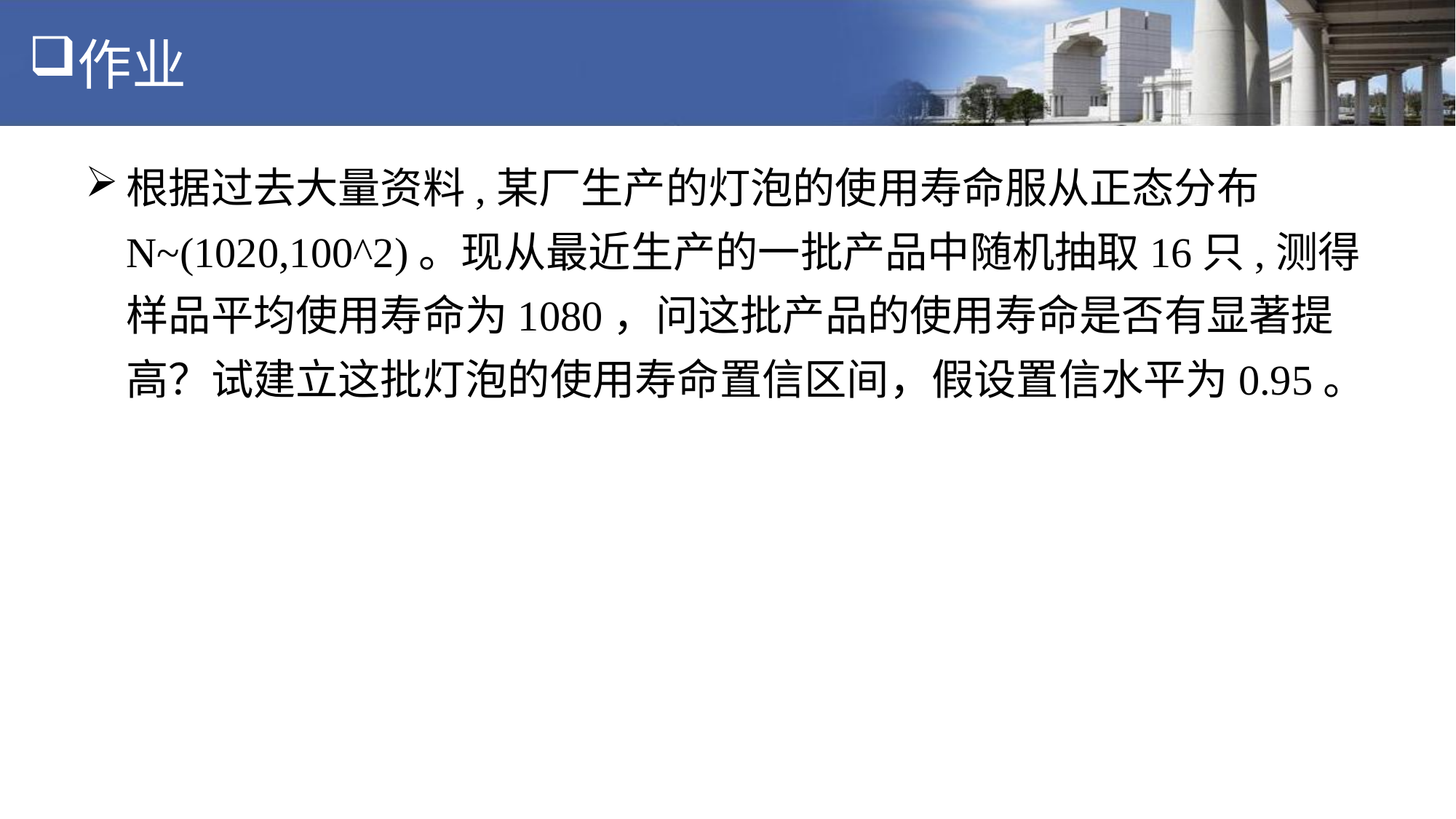

# 作业
根据过去大量资料,某厂生产的灯泡的使用寿命服从正态分布N~(1020,100^2)。现从最近生产的一批产品中随机抽取16只,测得样品平均使用寿命为1080，问这批产品的使用寿命是否有显著提高？试建立这批灯泡的使用寿命置信区间，假设置信水平为0.95。